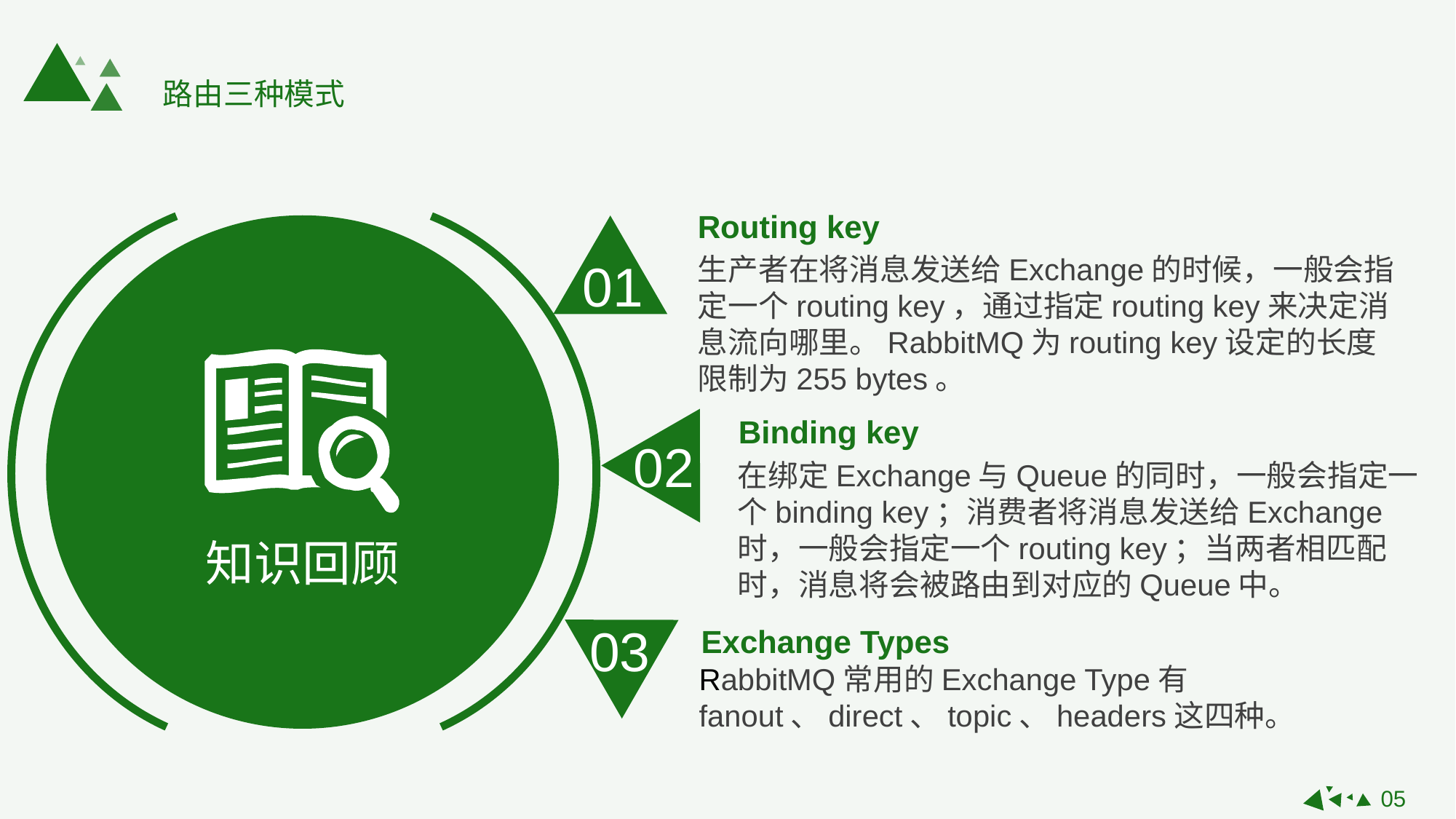

路由三种模式

Routing key

01

生产者在将消息发送给Exchange的时候，一般会指定一个routing key，通过指定routing key来决定消息流向哪里。RabbitMQ为routing key设定的长度限制为255 bytes。

02

Binding key

在绑定Exchange与Queue的同时，一般会指定一个binding key；消费者将消息发送给Exchange时，一般会指定一个routing key；当两者相匹配时，消息将会被路由到对应的Queue中。
知识回顾

03
Exchange Types

RabbitMQ常用的Exchange Type有fanout、direct、topic、headers这四种。
05